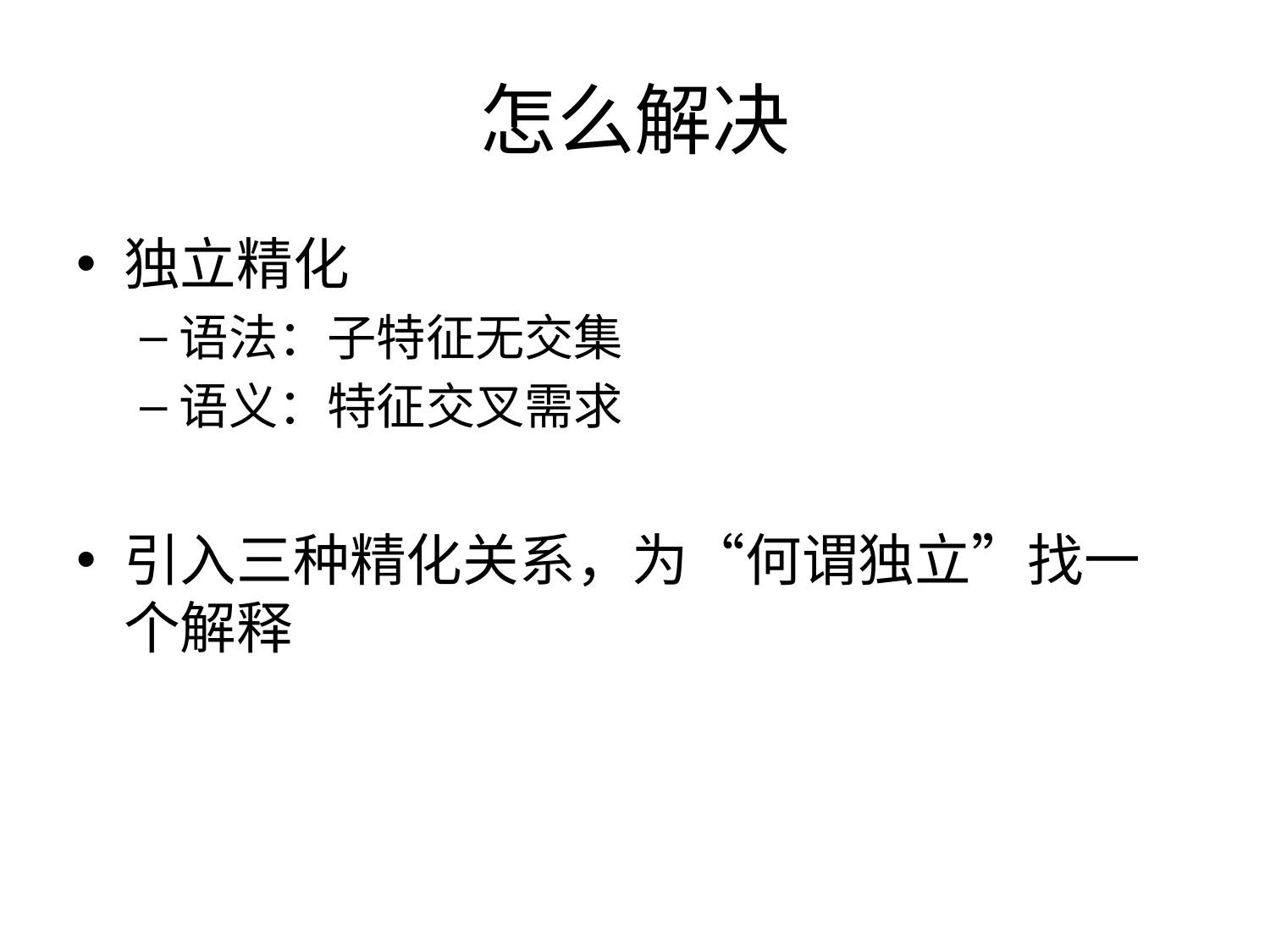

# 怎么解决
独立精化
语法：子特征无交集
语义：特征交叉需求

引入三种精化关系，为“何谓独立”找一个解释